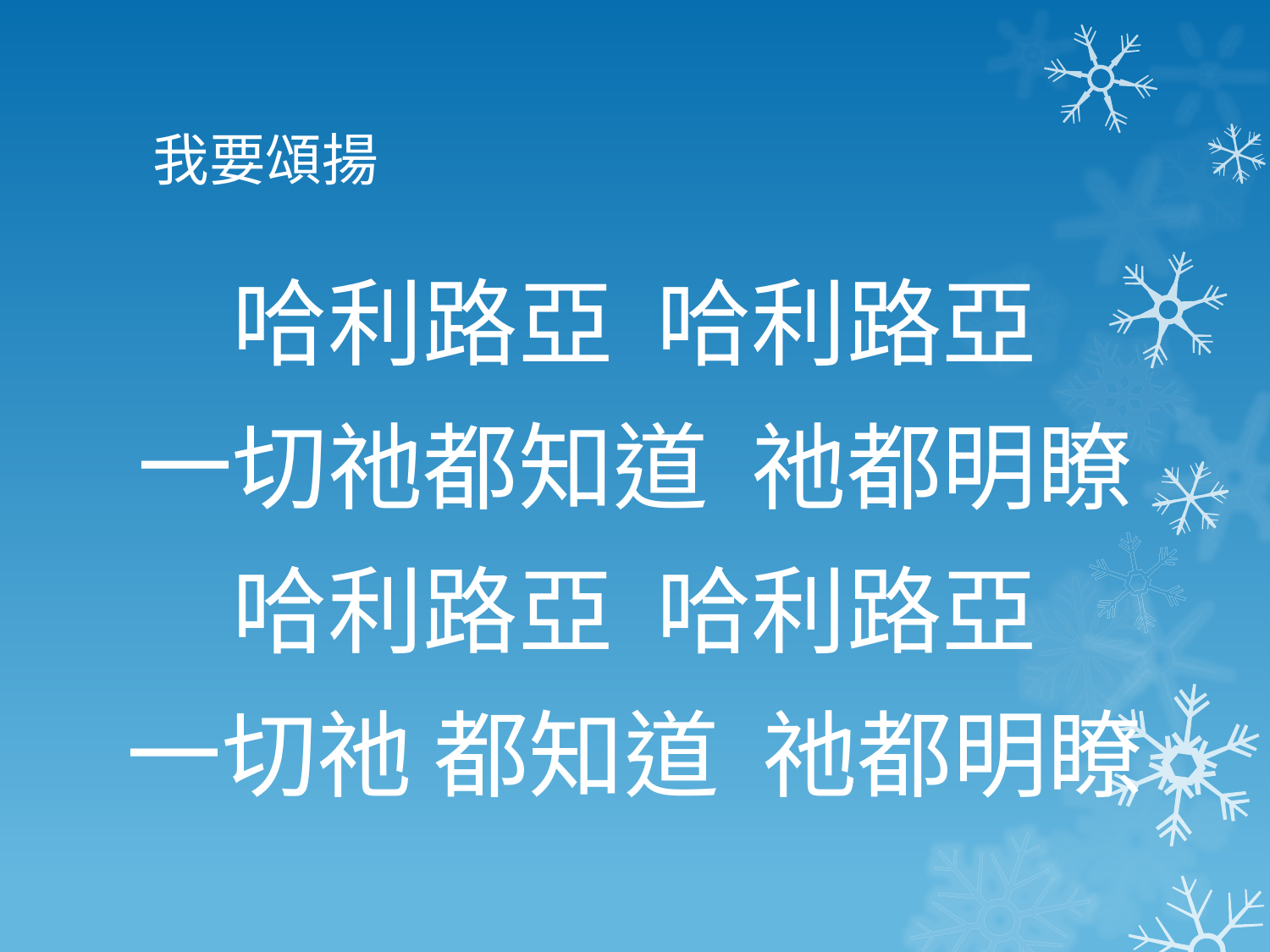

# 我要頌揚
哈利路亞  哈利路亞
一切祂都知道  祂都明瞭
哈利路亞  哈利路亞
一切祂 都知道  祂都明瞭